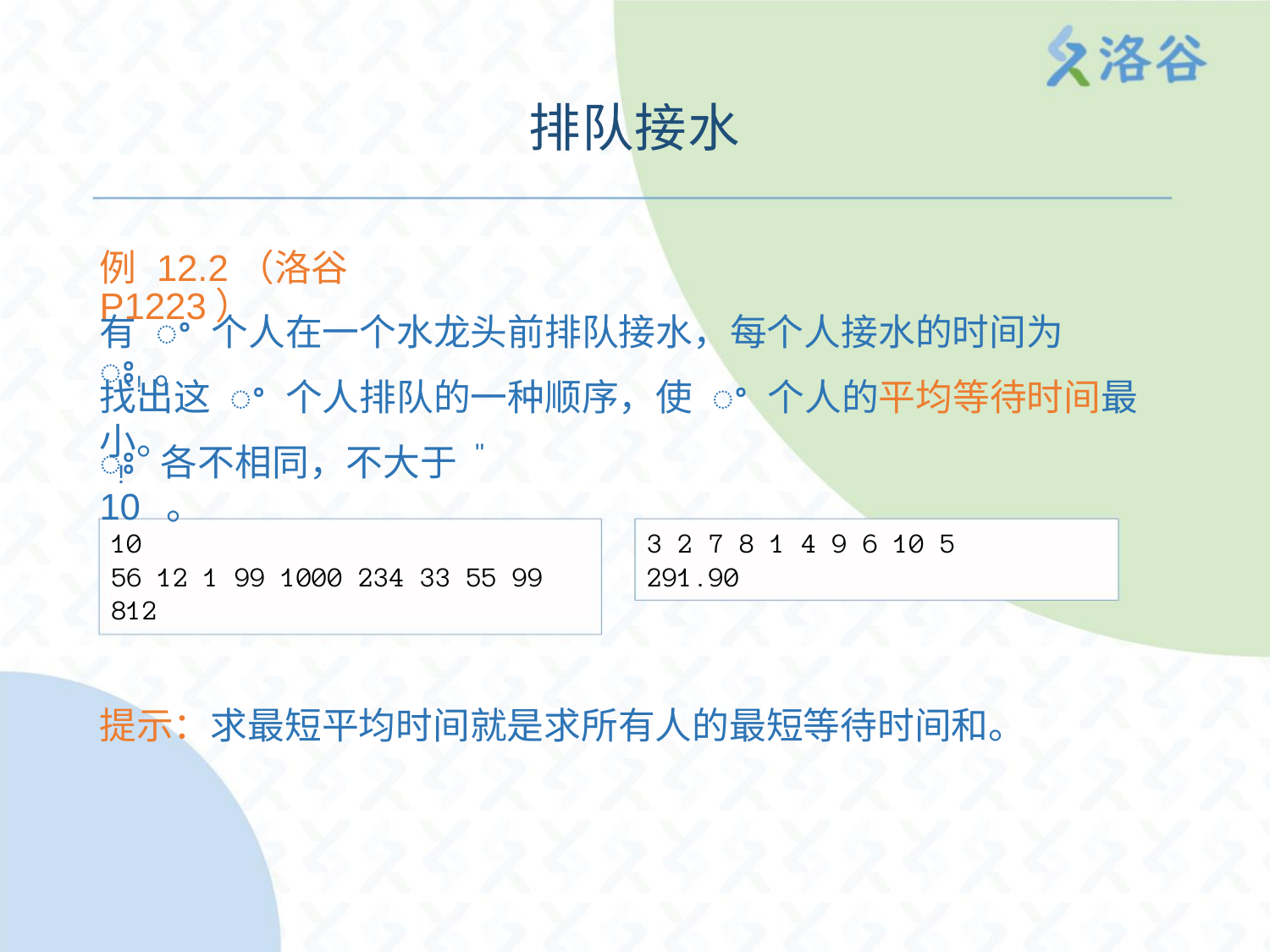

排队接水
例 12.2（洛谷 P1223）
有 ꢀ 个人在一个水龙头前排队接水，每个人接水的时间为 ꢁ!。
找出这 ꢀ 个人排队的一种顺序，使 ꢀ 个人的平均等待时间最小。
"
ꢁ 各不相同，不大于10 。
!
10
56 12 1 99 1000 234 33 55 99
812
3 2 7 8 1 4 9 6 10 5
291.90
提示：求最短平均时间就是求所有人的最短等待时间和。